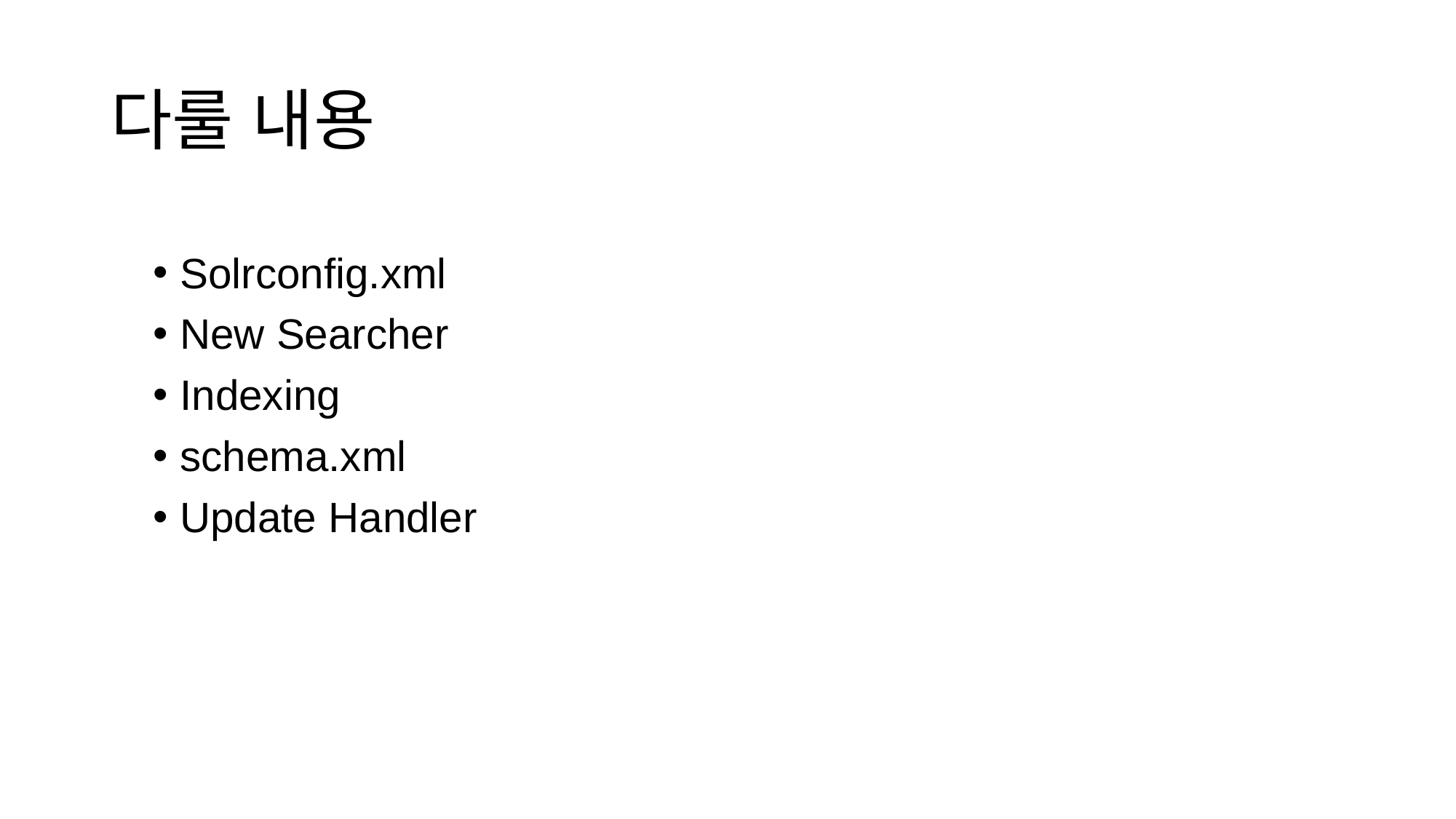

# 다룰 내용
Solrconfig.xml
New Searcher
Indexing
schema.xml
Update Handler